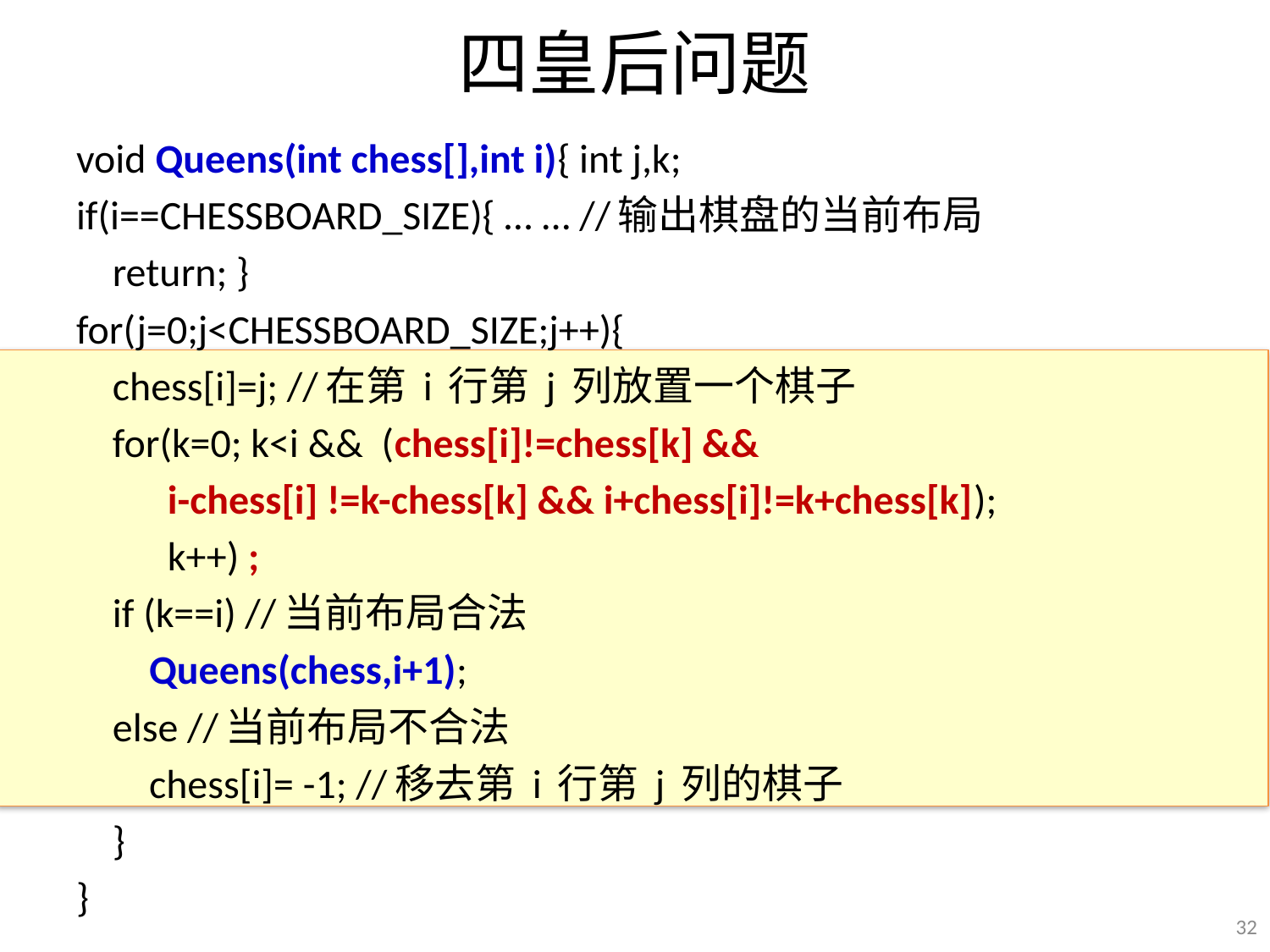

# 四皇后问题
void Queens(int chess[],int i){ int j,k;
if(i==CHESSBOARD_SIZE){ … … //输出棋盘的当前布局
    return; }
for(j=0;j<CHESSBOARD_SIZE;j++){
    chess[i]=j; //在第 i 行第 j 列放置一个棋子
    for(k=0; k<i &&  (chess[i]!=chess[k] &&
	i-chess[i] !=k-chess[k] && i+chess[i]!=k+chess[k]);
	k++) ;
    if (k==i) //当前布局合法
        Queens(chess,i+1);
    else //当前布局不合法
        chess[i]= -1; //移去第 i 行第 j 列的棋子
    }
}

32